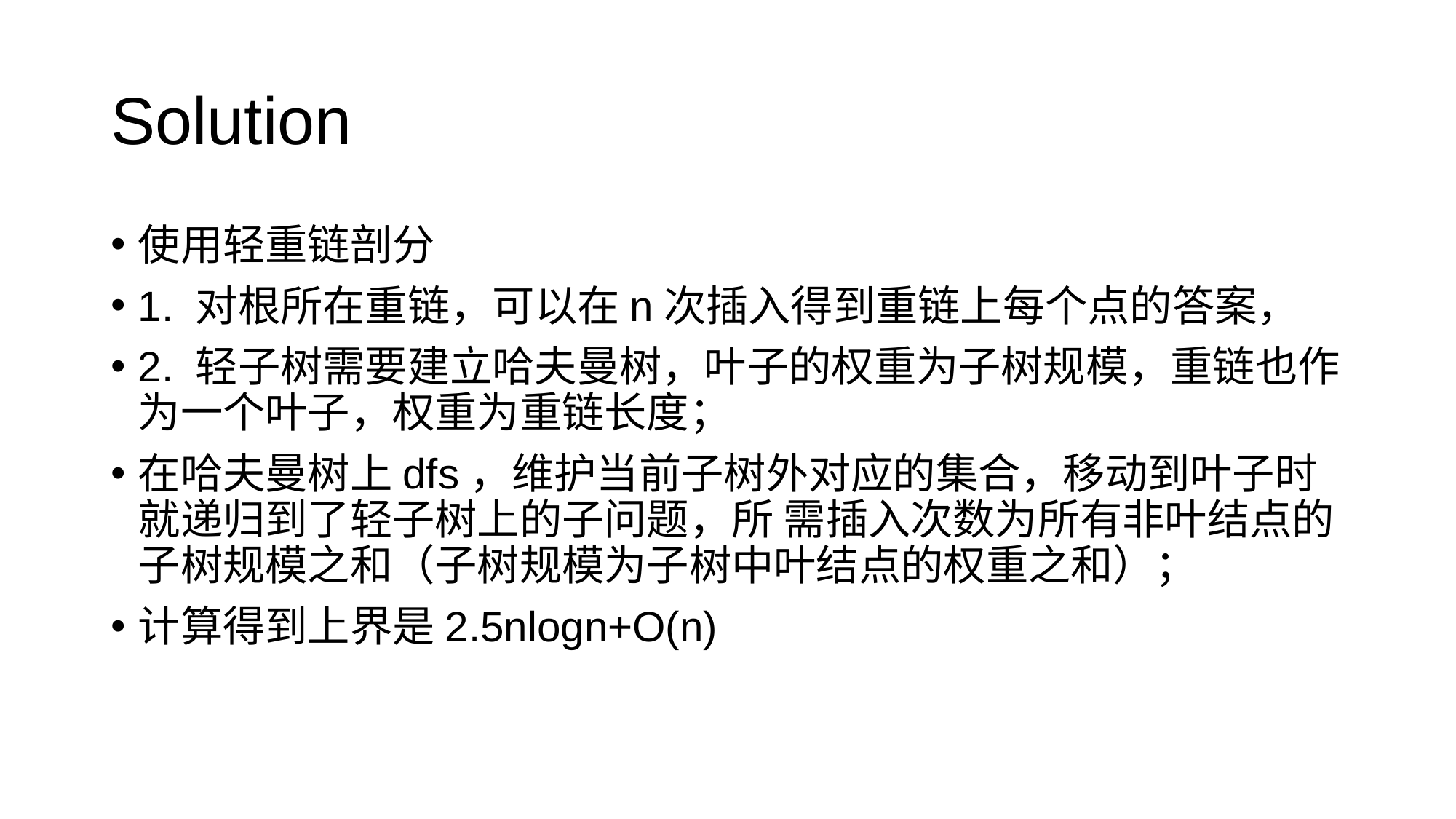

# Solution
使用轻重链剖分
1. 对根所在重链，可以在n次插入得到重链上每个点的答案，
2. 轻子树需要建立哈夫曼树，叶子的权重为子树规模，重链也作为一个叶子，权重为重链长度；
在哈夫曼树上dfs，维护当前子树外对应的集合，移动到叶子时就递归到了轻子树上的子问题，所 需插入次数为所有非叶结点的子树规模之和（子树规模为子树中叶结点的权重之和）；
计算得到上界是2.5nlogn+O(n)